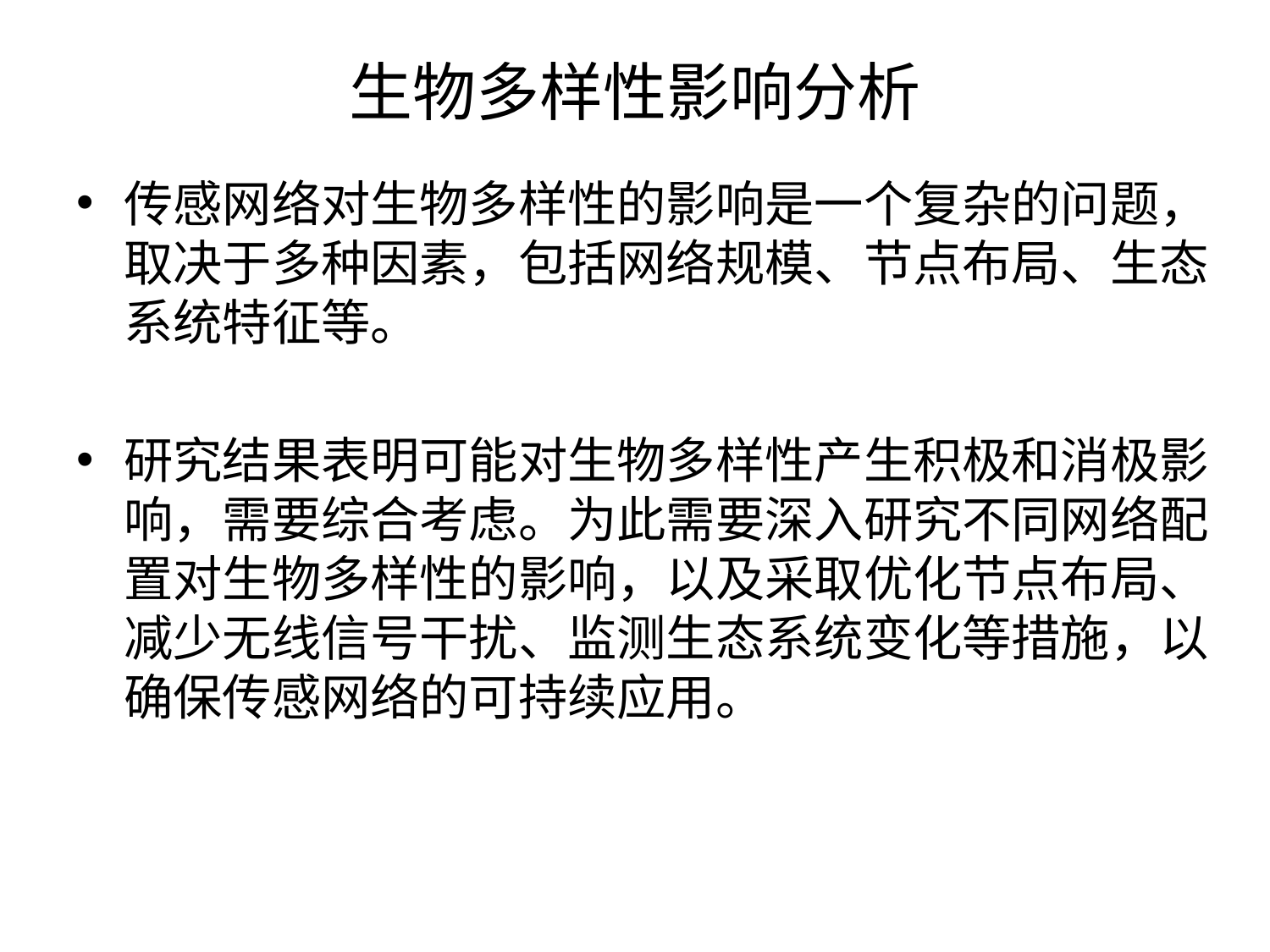

# 生物多样性影响分析
传感网络对生物多样性的影响是一个复杂的问题，取决于多种因素，包括网络规模、节点布局、生态系统特征等。

研究结果表明可能对生物多样性产生积极和消极影响，需要综合考虑。为此需要深入研究不同网络配置对生物多样性的影响，以及采取优化节点布局、减少无线信号干扰、监测生态系统变化等措施，以确保传感网络的可持续应用。